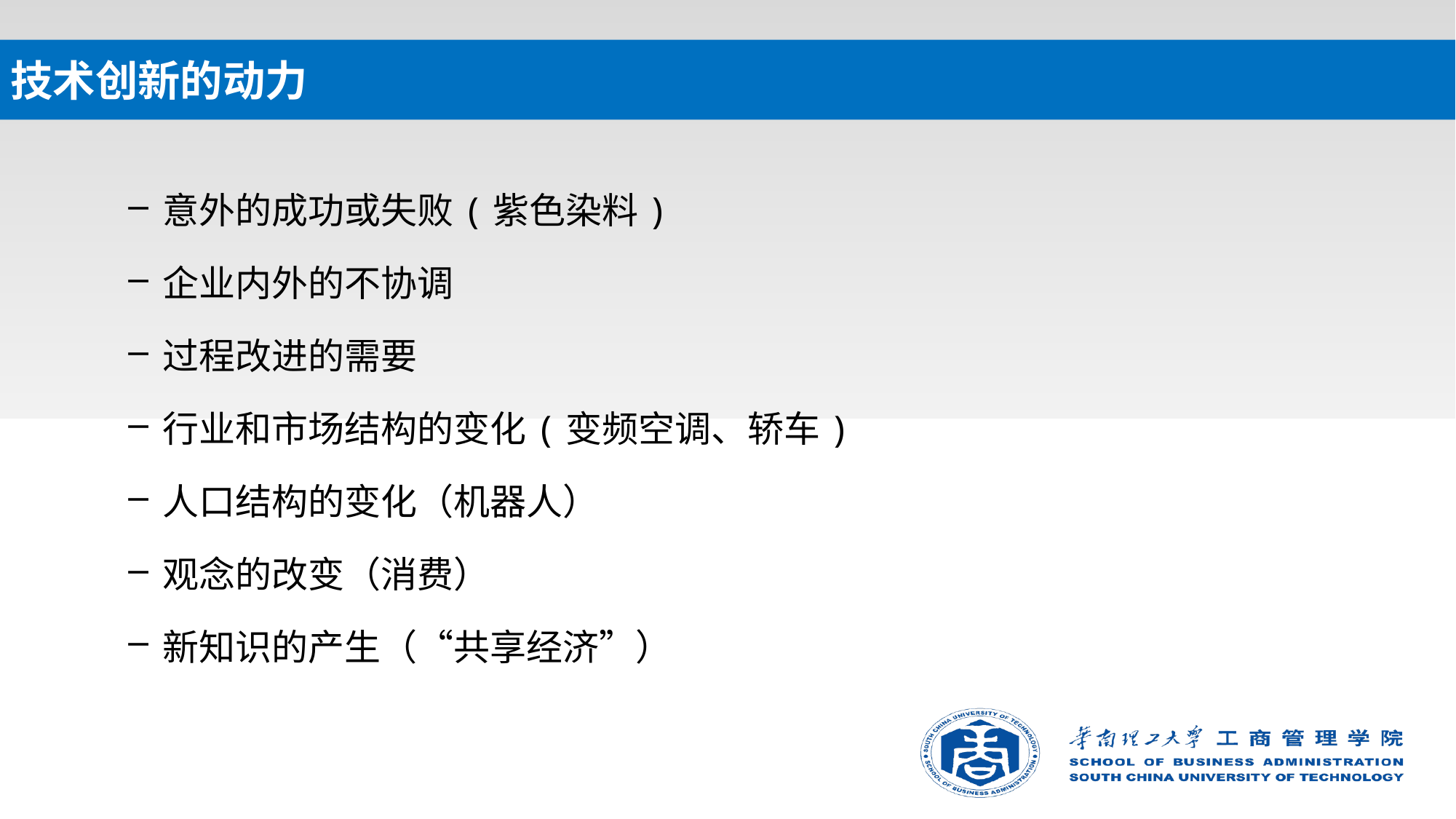

# 技术创新的动力
意外的成功或失败(紫色染料)
企业内外的不协调
过程改进的需要
行业和市场结构的变化(变频空调、轿车)
人口结构的变化（机器人）
观念的改变（消费）
新知识的产生（“共享经济”）